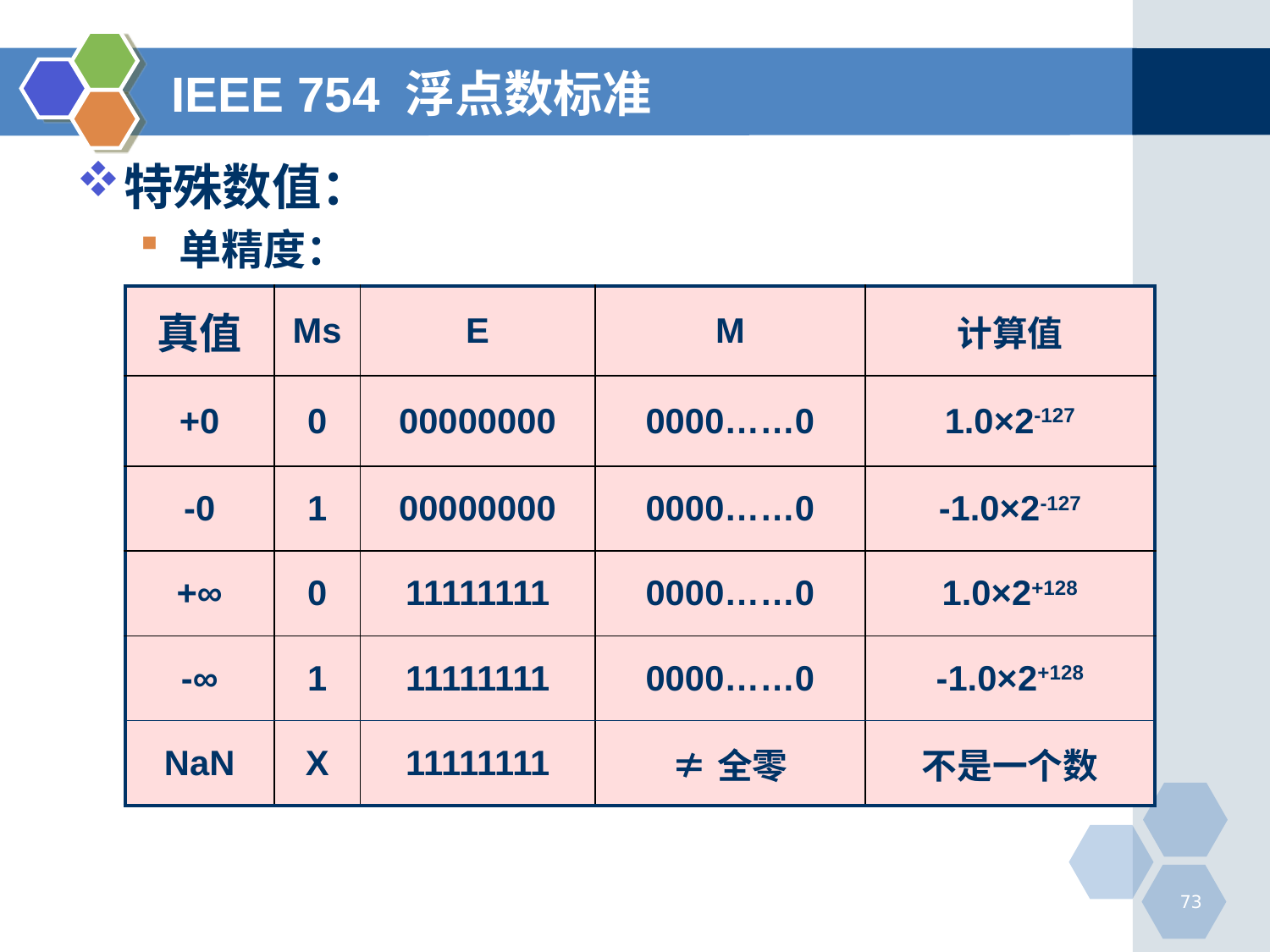

# IEEE 754 浮点数标准
特殊数值：
单精度：
| 真值 | Ms | E | M | 计算值 |
| --- | --- | --- | --- | --- |
| +0 | 0 | 00000000 | 0000……0 | 1.0×2-127 |
| -0 | 1 | 00000000 | 0000……0 | -1.0×2-127 |
| +∞ | 0 | 11111111 | 0000……0 | 1.0×2+128 |
| -∞ | 1 | 11111111 | 0000……0 | -1.0×2+128 |
| NaN | X | 11111111 | ≠全零 | 不是一个数 |
73